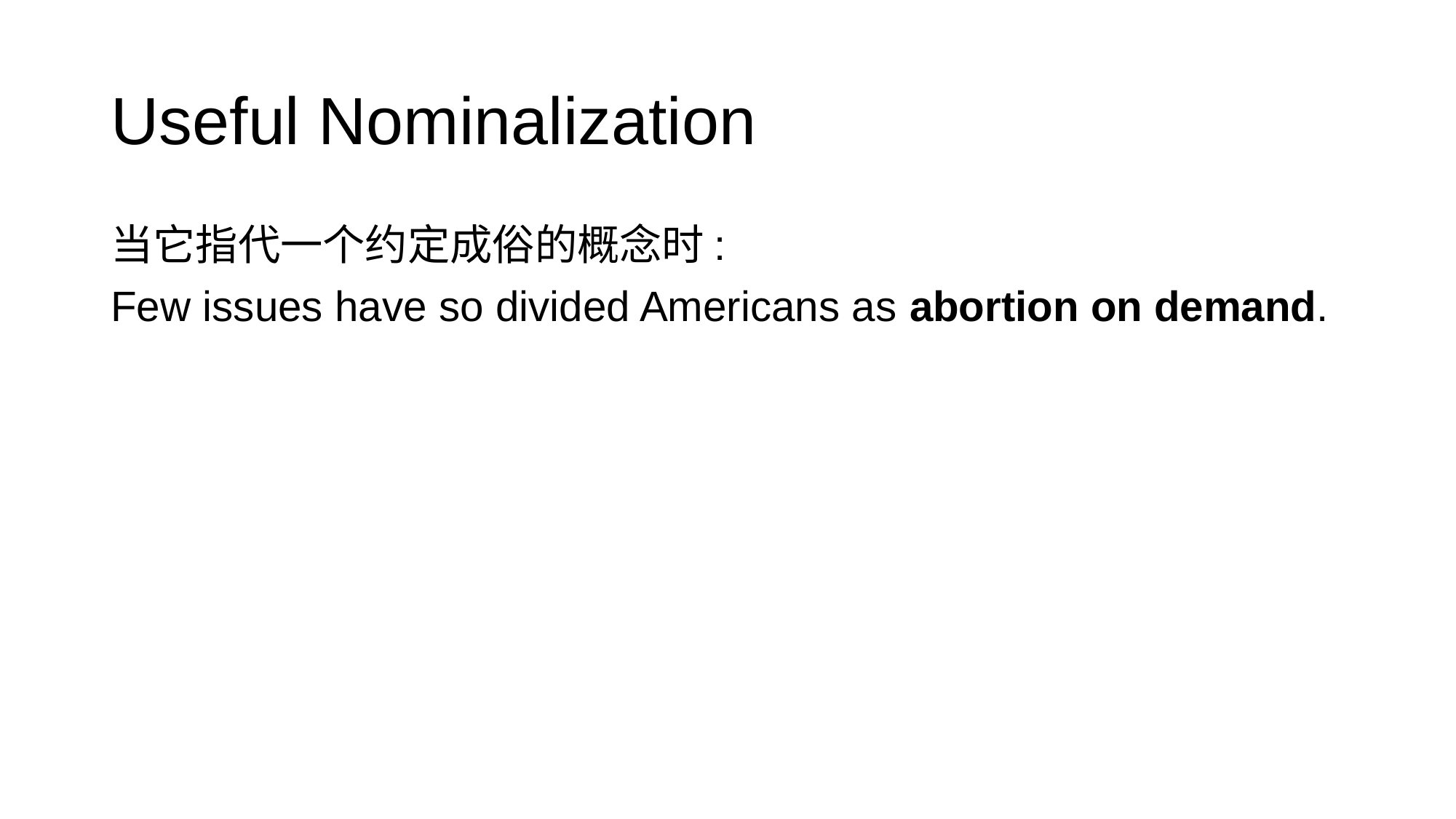

# Useful Nominalization
当它指代一个约定成俗的概念时:
Few issues have so divided Americans as abortion on demand.